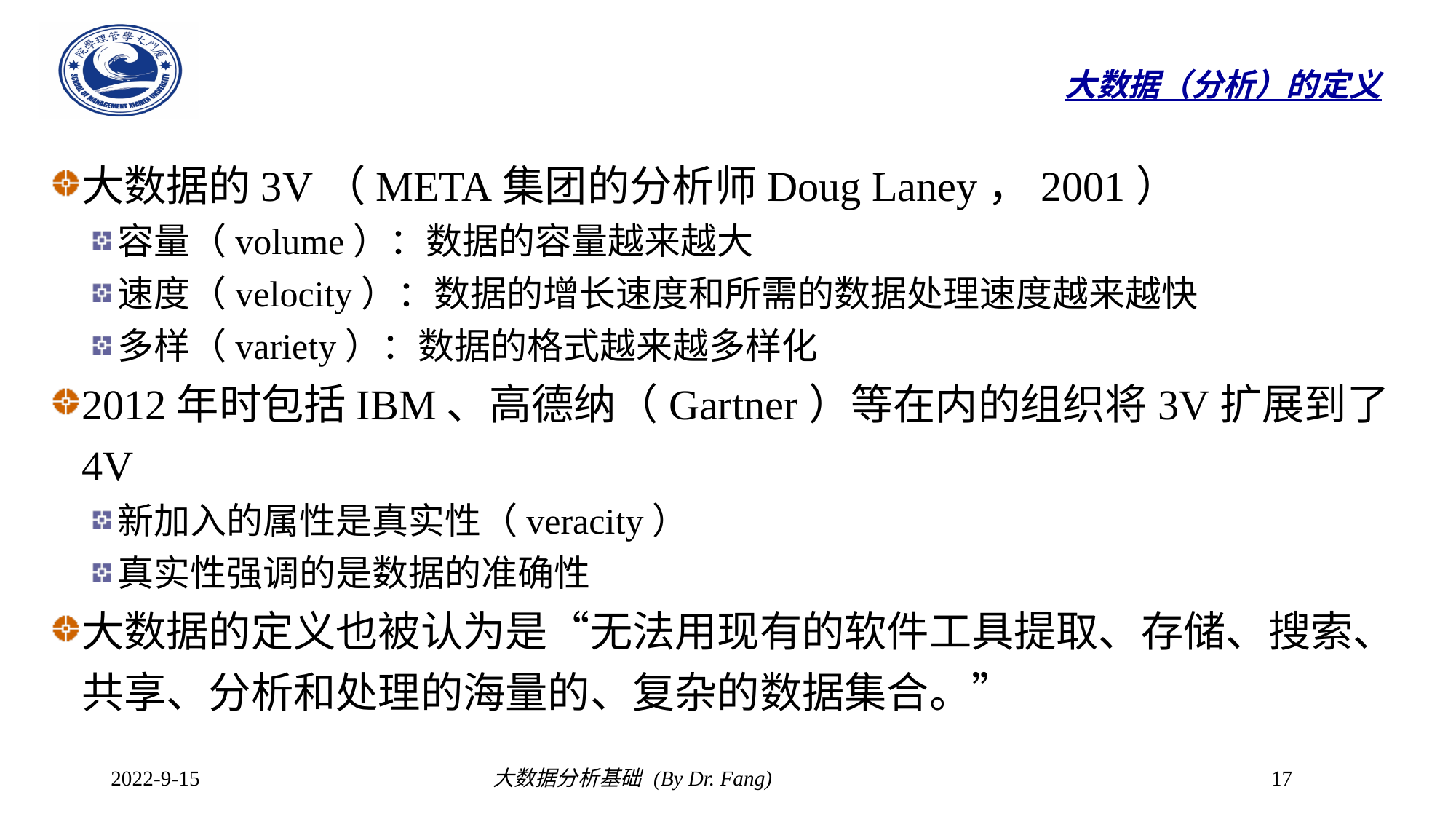

# 大数据（分析）的定义
大数据的3V（META集团的分析师Doug Laney，2001）
容量（volume）：数据的容量越来越大
速度（velocity）：数据的增长速度和所需的数据处理速度越来越快
多样（variety）：数据的格式越来越多样化
2012年时包括IBM、高德纳（Gartner）等在内的组织将3V扩展到了4V
新加入的属性是真实性（veracity）
真实性强调的是数据的准确性
大数据的定义也被认为是“无法用现有的软件工具提取、存储、搜索、共享、分析和处理的海量的、复杂的数据集合。”
2022-9-15
大数据分析基础 (By Dr. Fang)
17